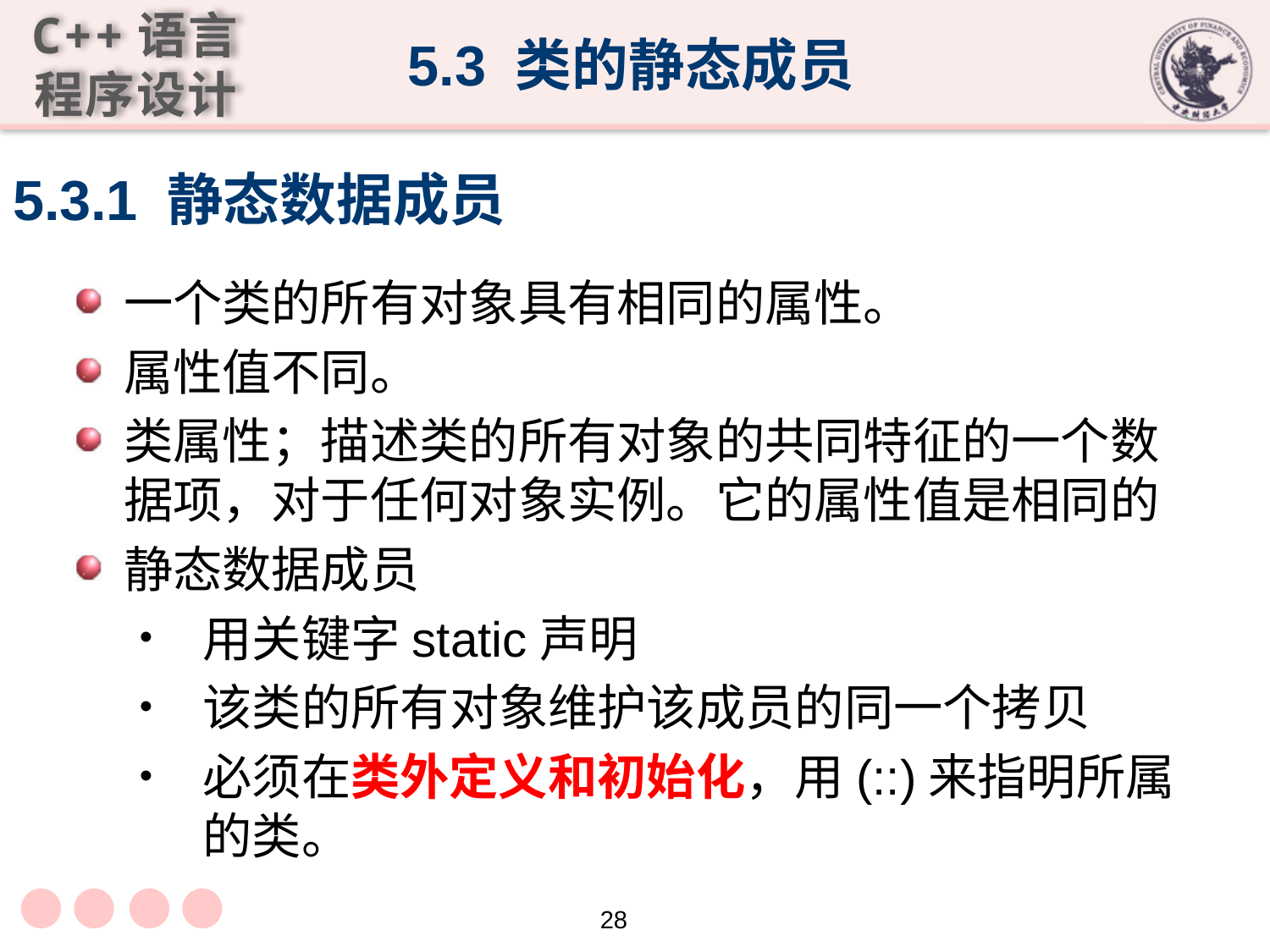

5.3 类的静态成员
5.3.1 静态数据成员
一个类的所有对象具有相同的属性。
属性值不同。
类属性；描述类的所有对象的共同特征的一个数据项，对于任何对象实例。它的属性值是相同的
静态数据成员
用关键字static声明
该类的所有对象维护该成员的同一个拷贝
必须在类外定义和初始化，用(::)来指明所属的类。
28